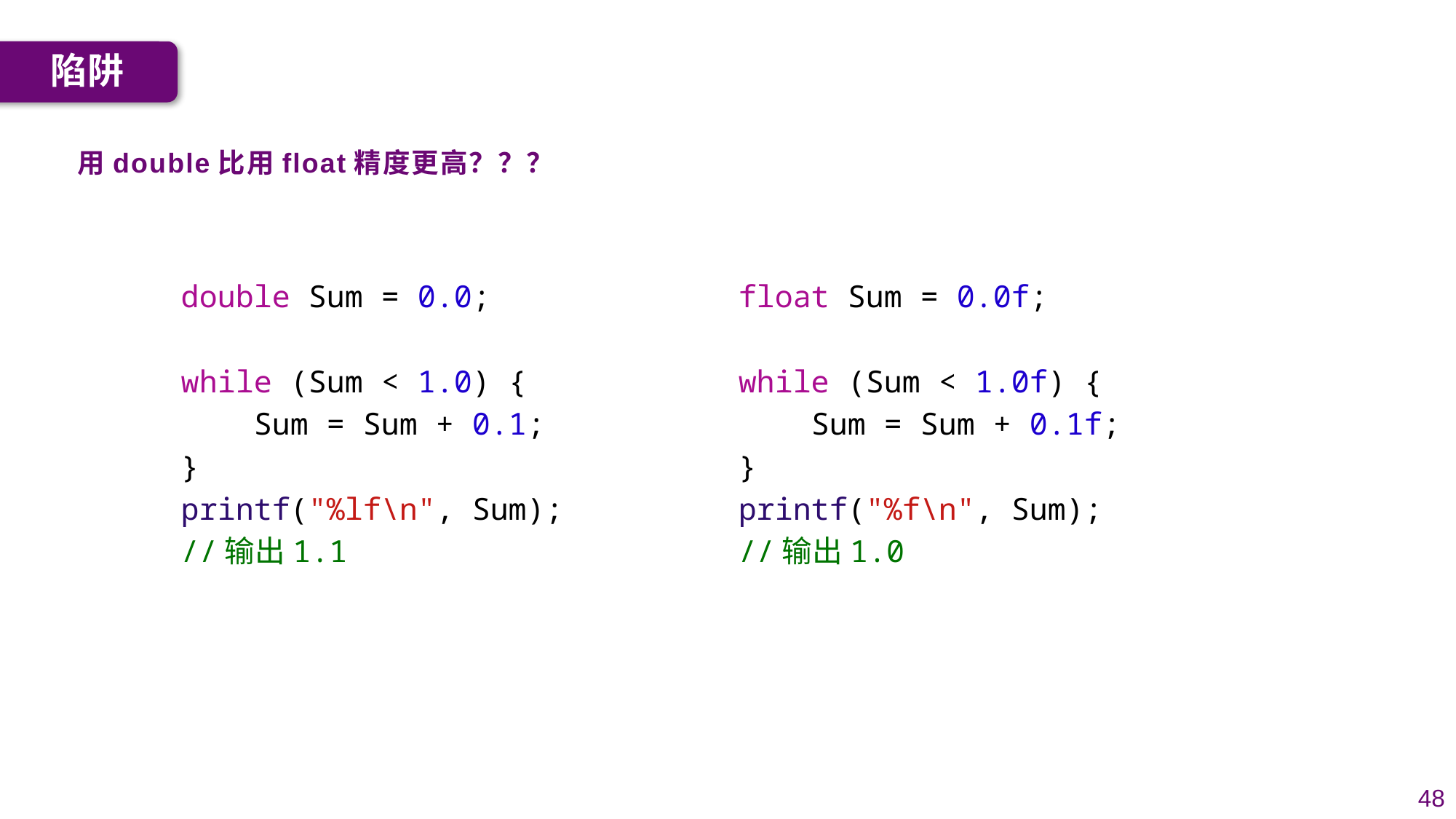

陷阱

用double比用float精度更高？？？
double Sum = 0.0;

while (Sum < 1.0) {
    Sum = Sum + 0.1;
}
printf("%lf\n", Sum);
//输出1.1
float Sum = 0.0f;

while (Sum < 1.0f) {
    Sum = Sum + 0.1f;
}
printf("%f\n", Sum);
//输出1.0
48